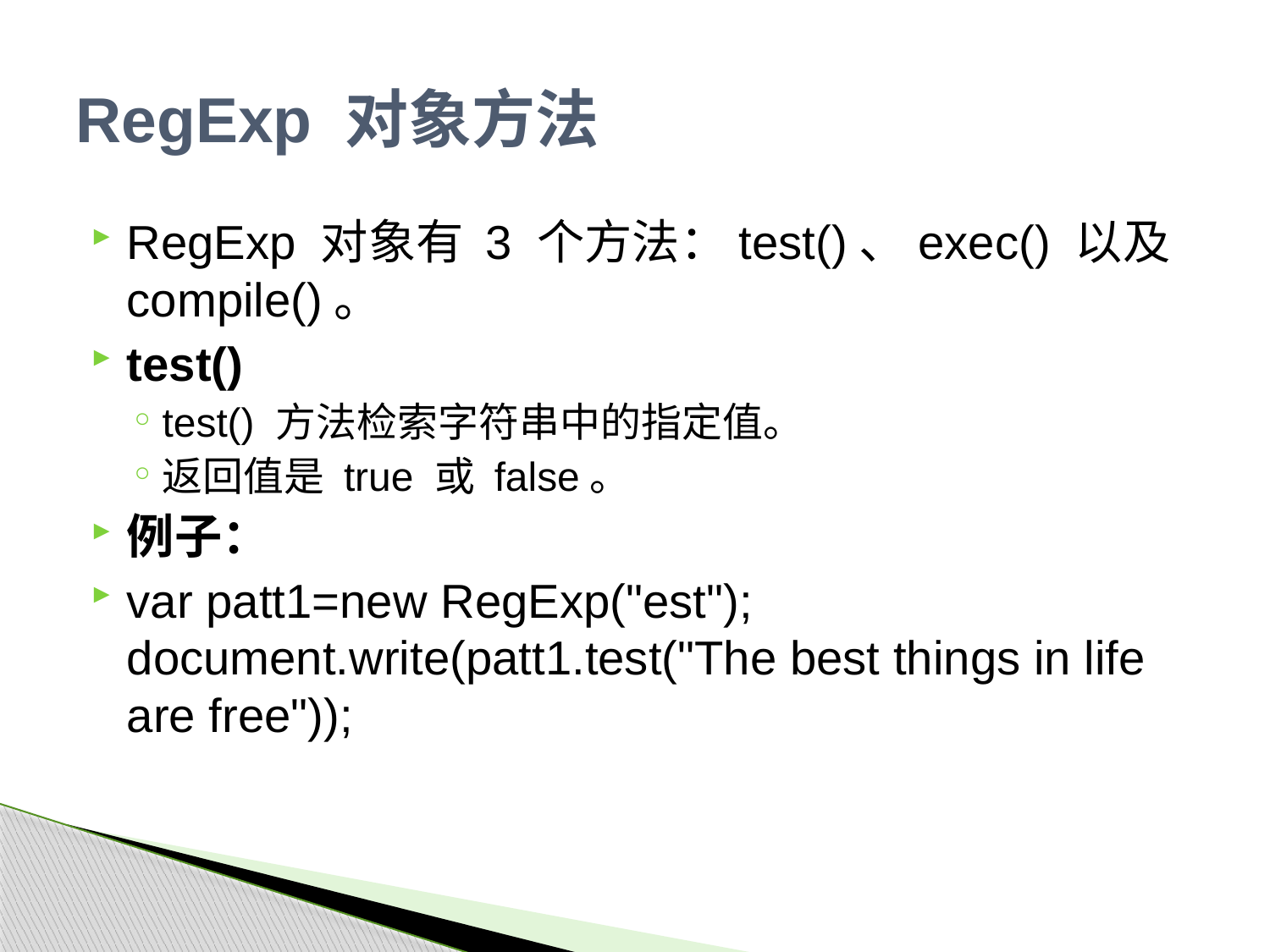

# RegExp 对象方法
RegExp 对象有 3 个方法：test()、exec() 以及 compile()。
test()
test() 方法检索字符串中的指定值。
返回值是 true 或 false。
例子：
var patt1=new RegExp("est"); document.write(patt1.test("The best things in life are free"));